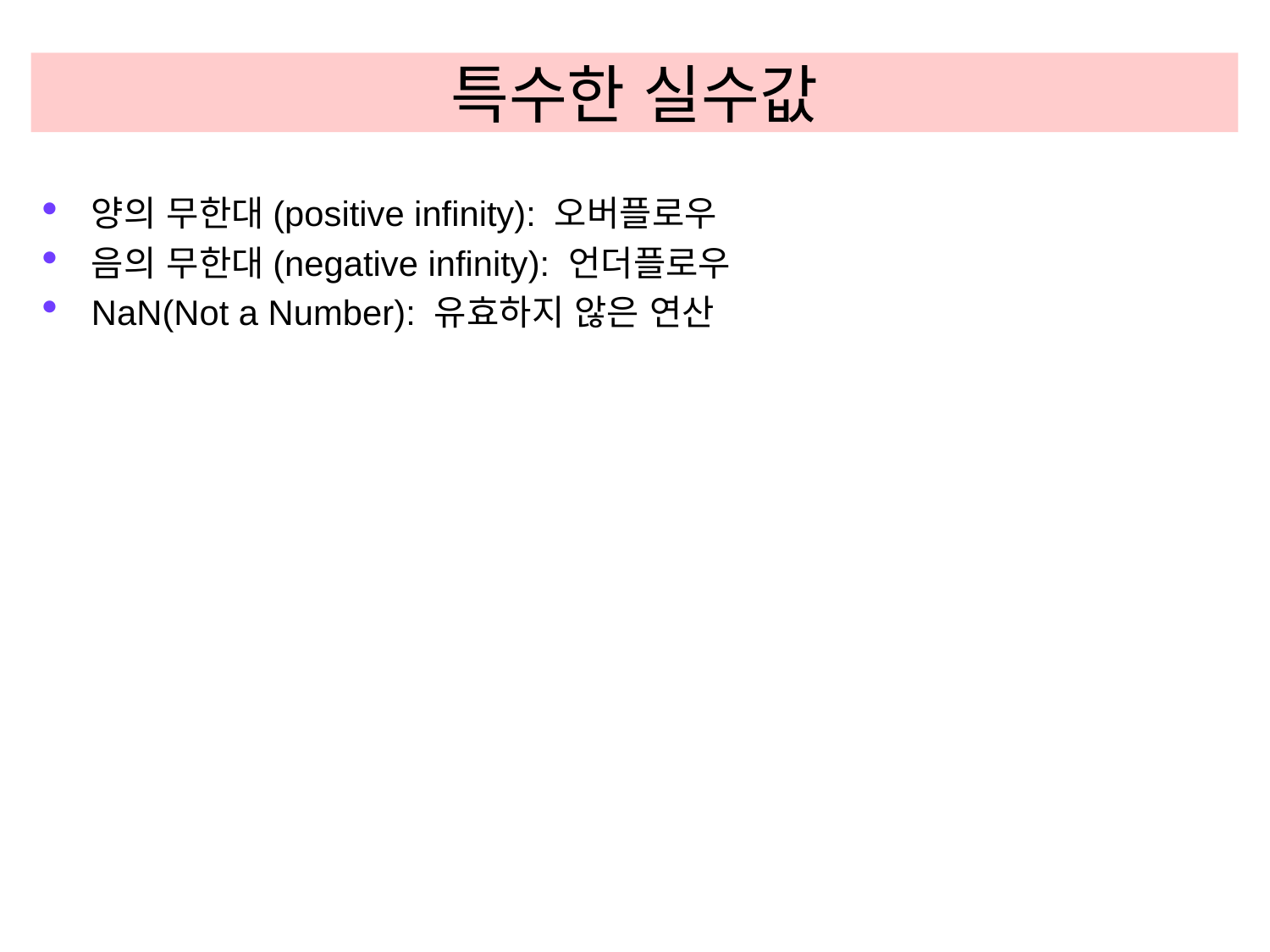

# 특수한 실수값
양의 무한대(positive infinity): 오버플로우
음의 무한대(negative infinity): 언더플로우
NaN(Not a Number): 유효하지 않은 연산